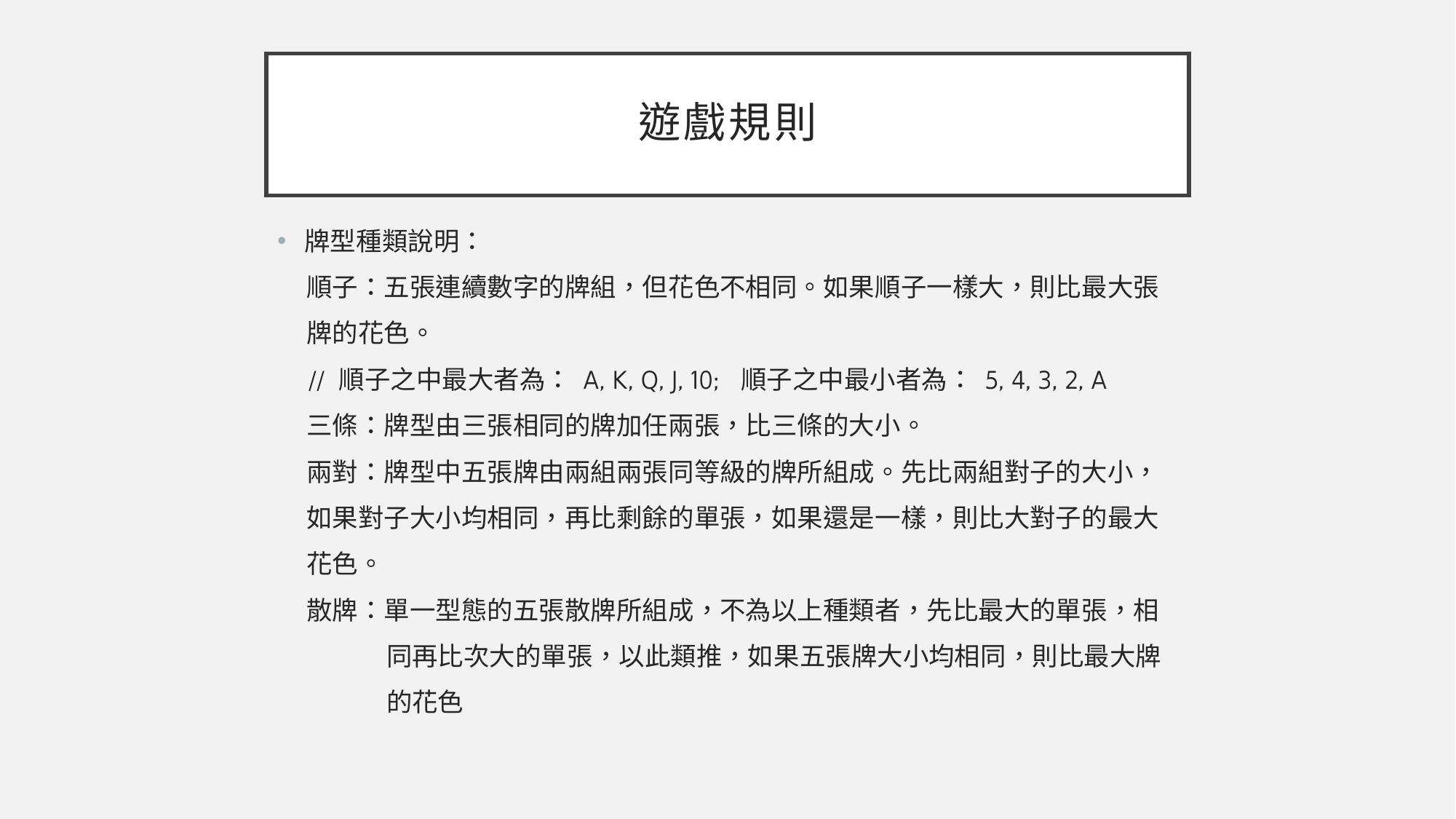

# 遊戲規則
牌型種類說明：
    順子：五張連續數字的牌組，但花色不相同。如果順子一樣大，則比最大張
    牌的花色。
    // 順子之中最大者為： A, K, Q, J, 10;  順子之中最小者為： 5, 4, 3, 2, A
    三條：牌型由三張相同的牌加任兩張，比三條的大小。
    兩對：牌型中五張牌由兩組兩張同等級的牌所組成。先比兩組對子的大小，
    如果對子大小均相同，再比剩餘的單張，如果還是一樣，則比大對子的最大
    花色。
    散牌：單一型態的五張散牌所組成，不為以上種類者，先比最大的單張，相
  	同再比次大的單張，以此類推，如果五張牌大小均相同，則比最大牌
	的花色